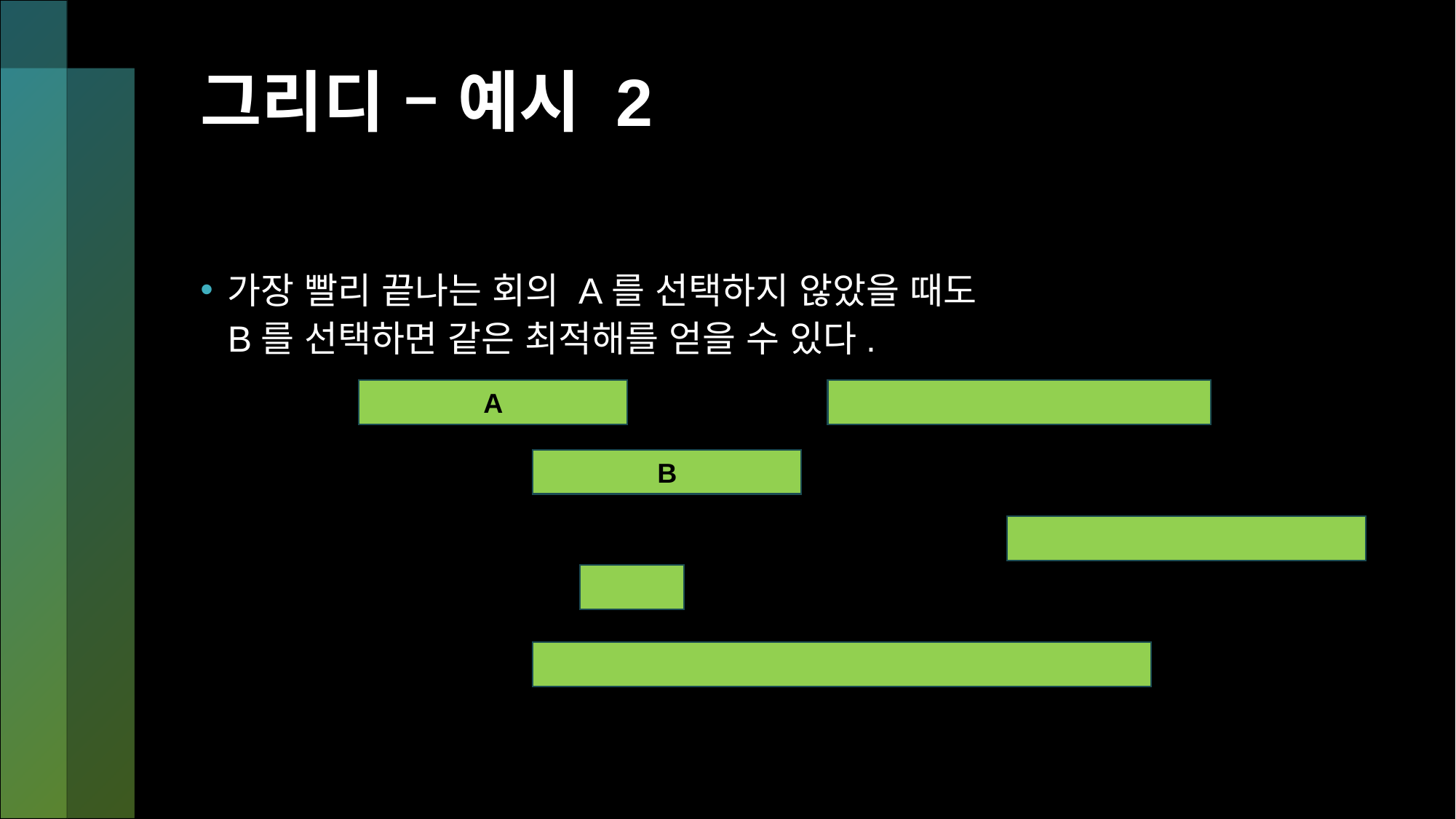

# 그리디 – 예시 2
가장 빨리 끝나는 회의 A를 선택하지 않았을 때도
B를 선택하면 같은 최적해를 얻을 수 있다.

A
B